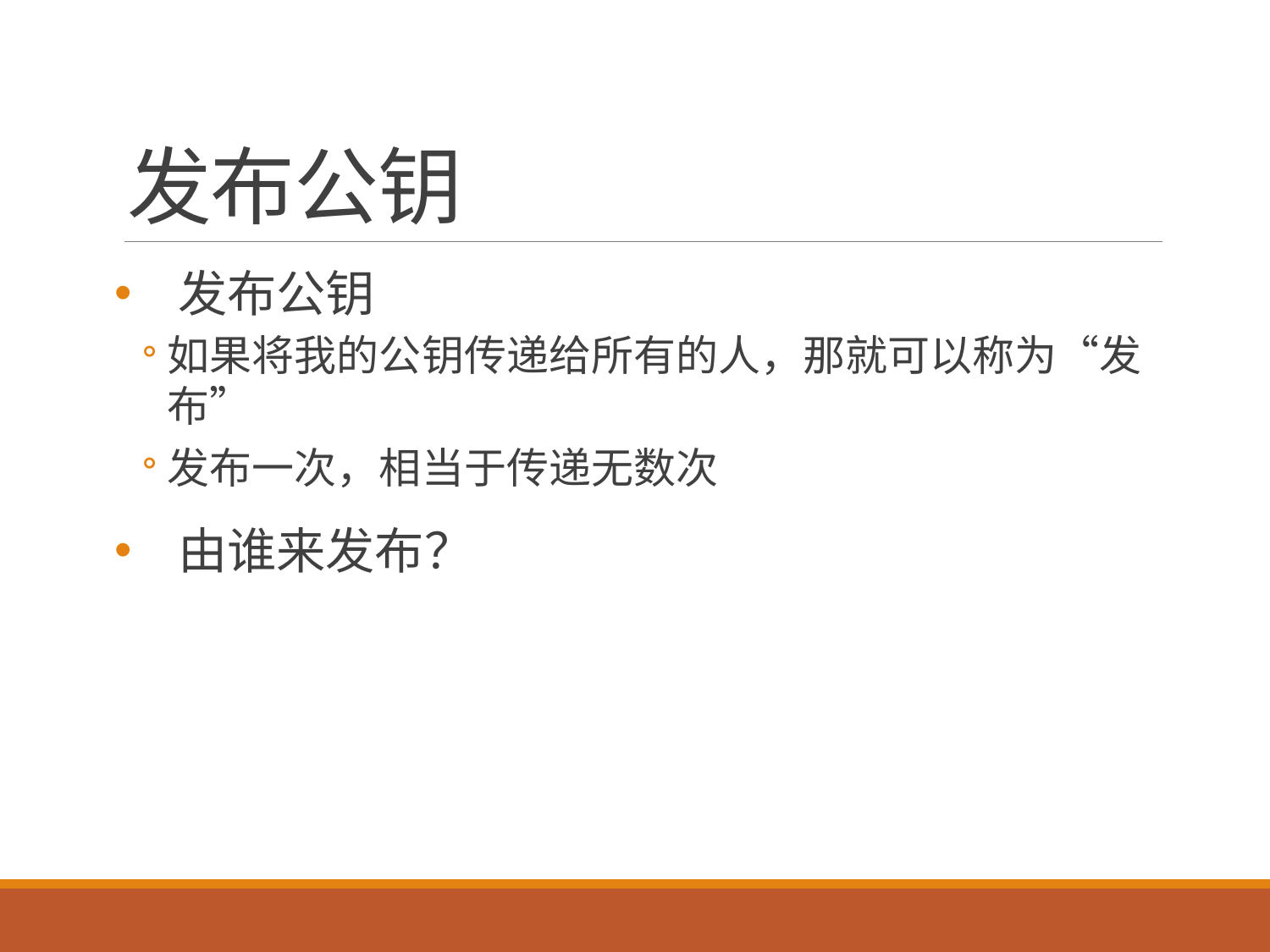

# 发布公钥
发布公钥
如果将我的公钥传递给所有的人，那就可以称为“发布”
发布一次，相当于传递无数次
由谁来发布？
8